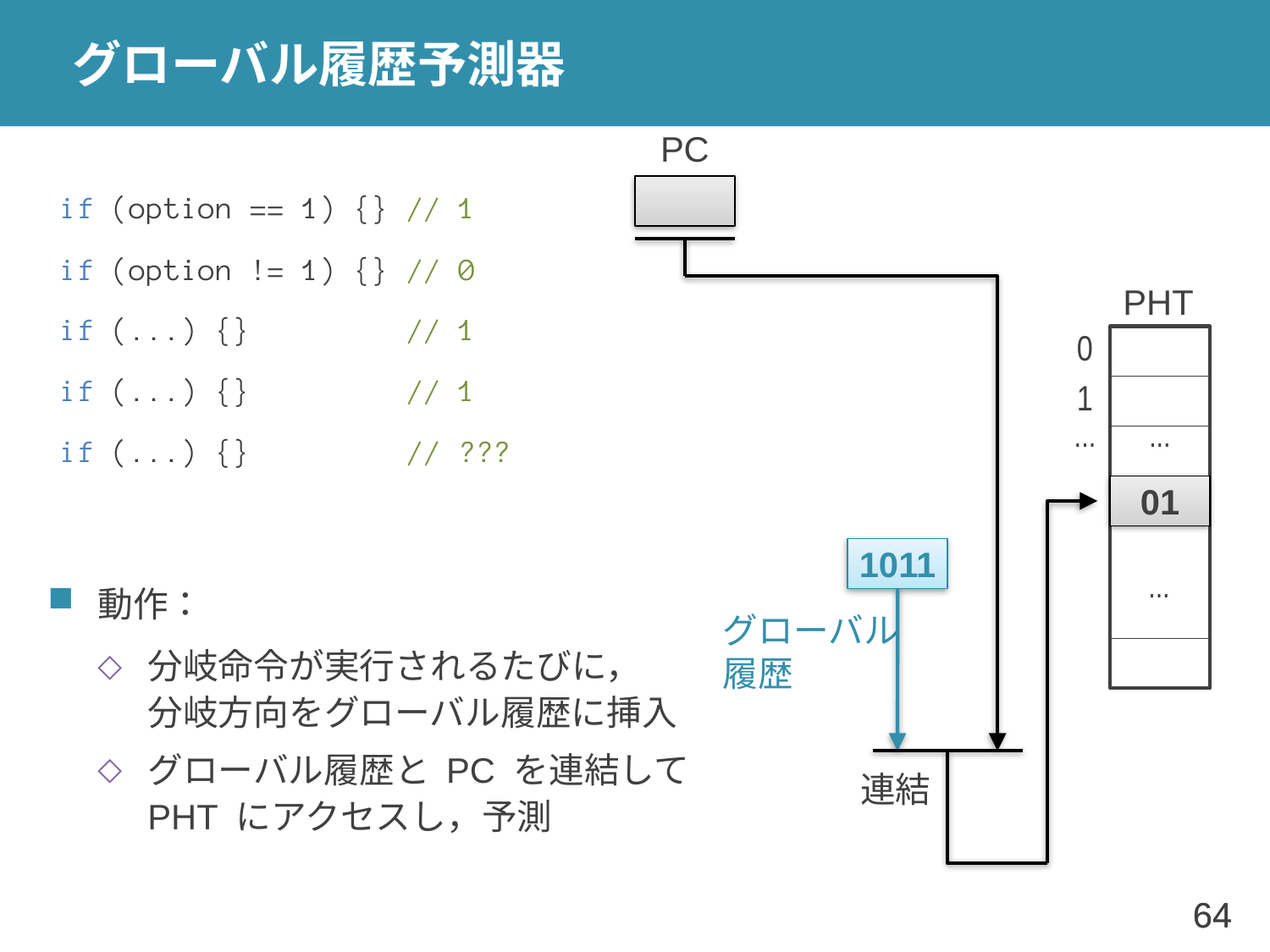

# グローバル履歴予測器
PC

if (option == 1) {} // 1

if (option != 1) {} // 0

if (...) {}         // 1

if (...) {}         // 1

if (...) {}         // ???

PHT
0

1

...
...
動作：
分岐命令が実行されるたびに，
分岐方向をグローバル履歴に挿入
グローバル履歴と PC を連結して
PHT にアクセスし，予測
01
1011
...
グローバル
履歴

連結